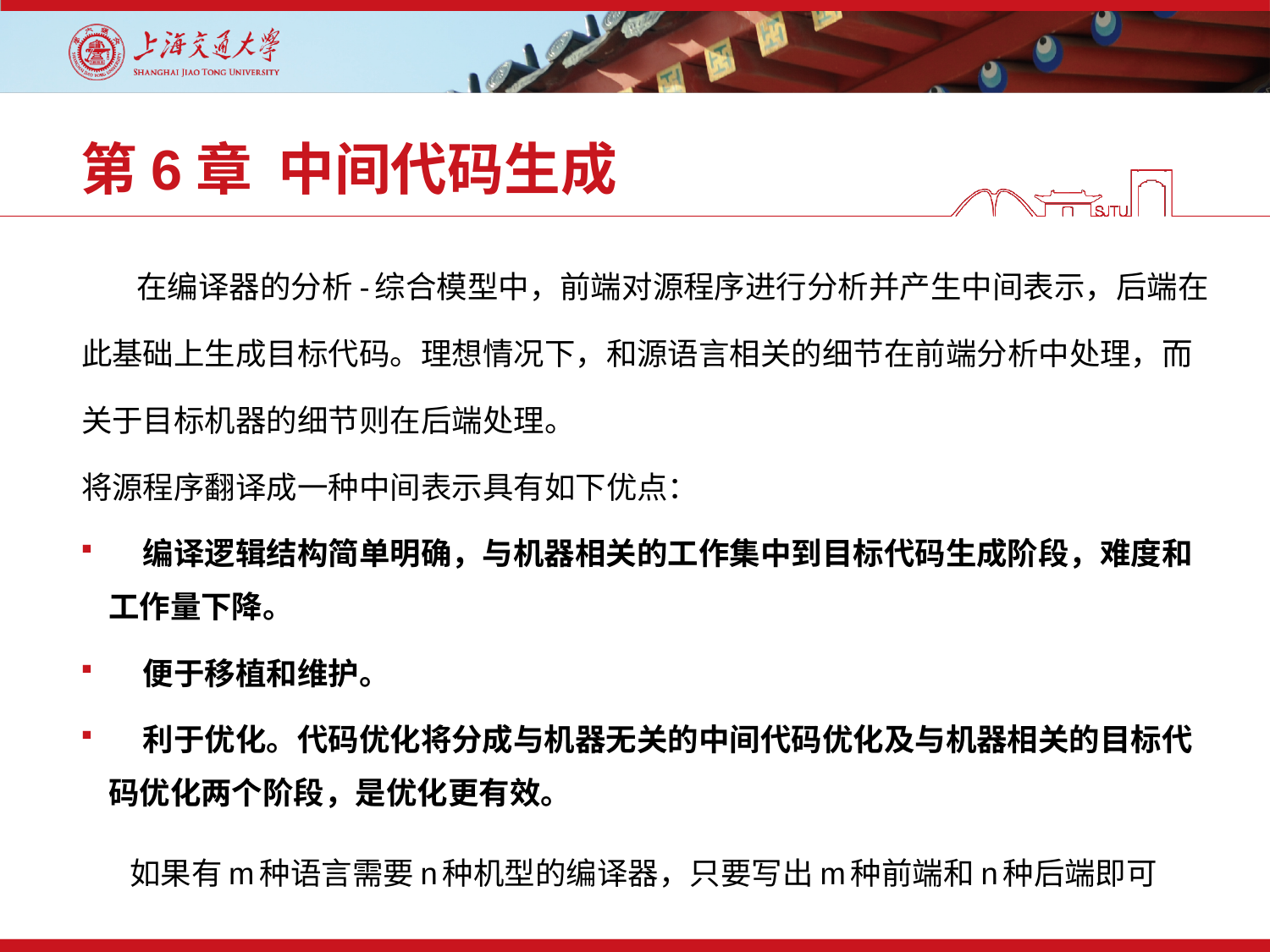

# 第6章  中间代码生成
       在编译器的分析-综合模型中，前端对源程序进行分析并产生中间表示，后端在此基础上生成目标代码。理想情况下，和源语言相关的细节在前端分析中处理，而关于目标机器的细节则在后端处理。
将源程序翻译成一种中间表示具有如下优点：
    编译逻辑结构简单明确，与机器相关的工作集中到目标代码生成阶段，难度和工作量下降。
    便于移植和维护。
    利于优化。代码优化将分成与机器无关的中间代码优化及与机器相关的目标代码优化两个阶段，是优化更有效。
      如果有m种语言需要n种机型的编译器，只要写出m种前端和n种后端即可